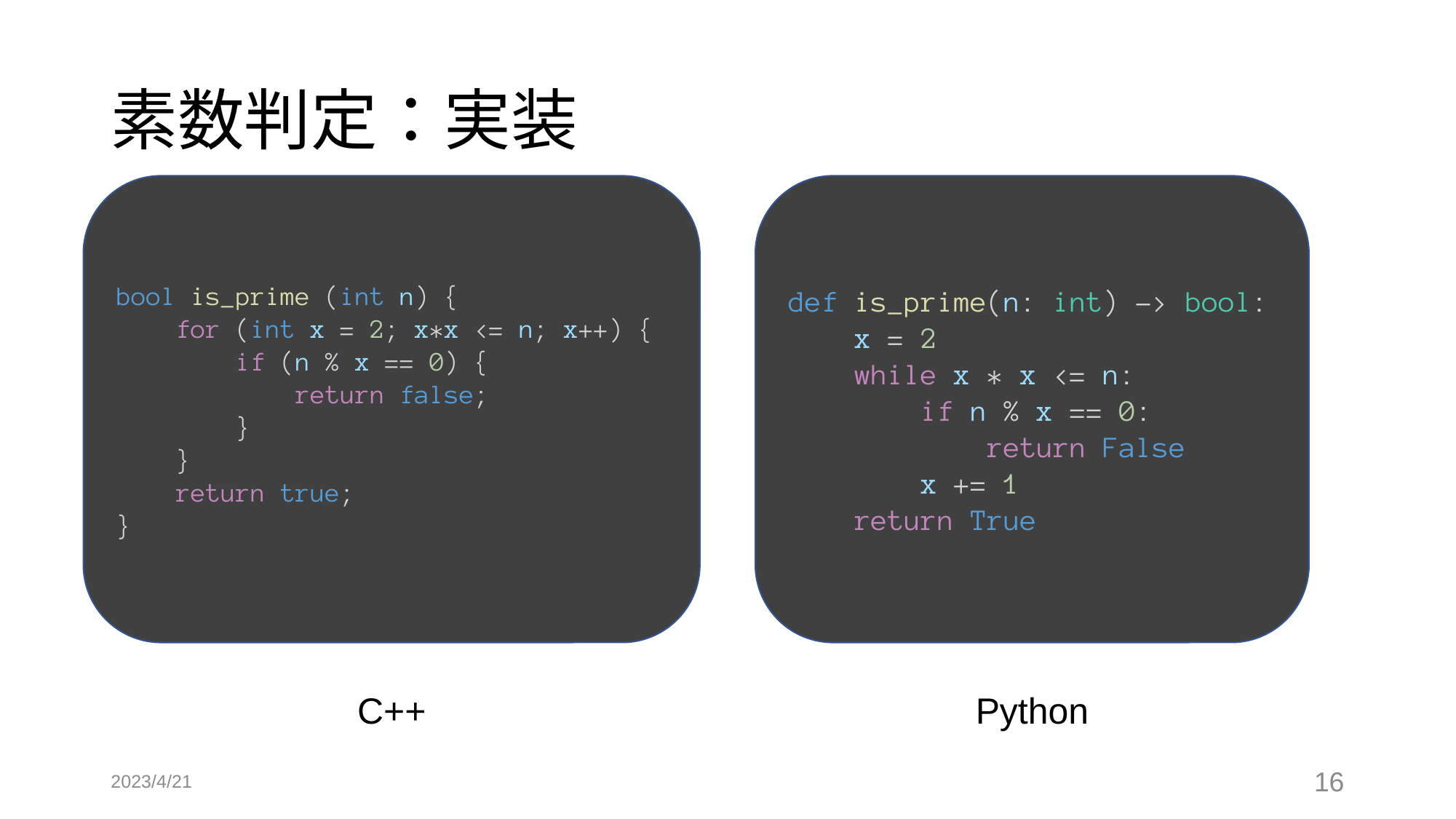

# 素数判定：実装
bool is_prime (int n) {
    for (int x = 2; x*x <= n; x++) {
        if (n % x == 0) {
            return false;
        }
    }
    return true;
}
def is_prime(n: int) -> bool:
    x = 2
    while x * x <= n:
        if n % x == 0:
            return False
        x += 1
    return True
C++
Python
2023/4/21
16